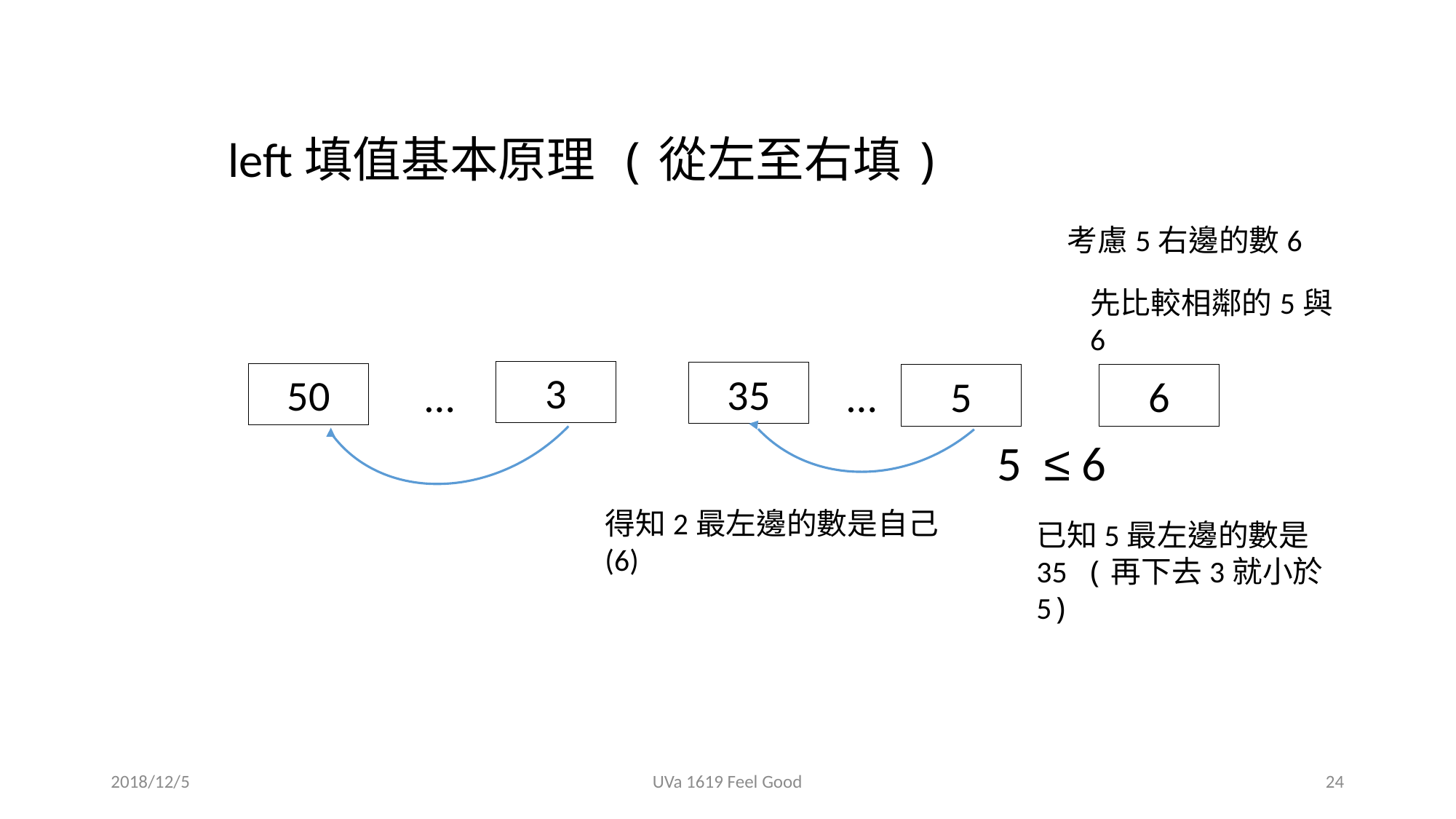

left填值基本原理 (從左至右填)

考慮5右邊的數6
先比較相鄰的5與6
3
35
50
…
…
5
6
5  ≤ 6
得知2最左邊的數是自己 (6)
已知5最左邊的數是35 (再下去3就小於5)
2018/12/5
UVa 1619 Feel Good
24